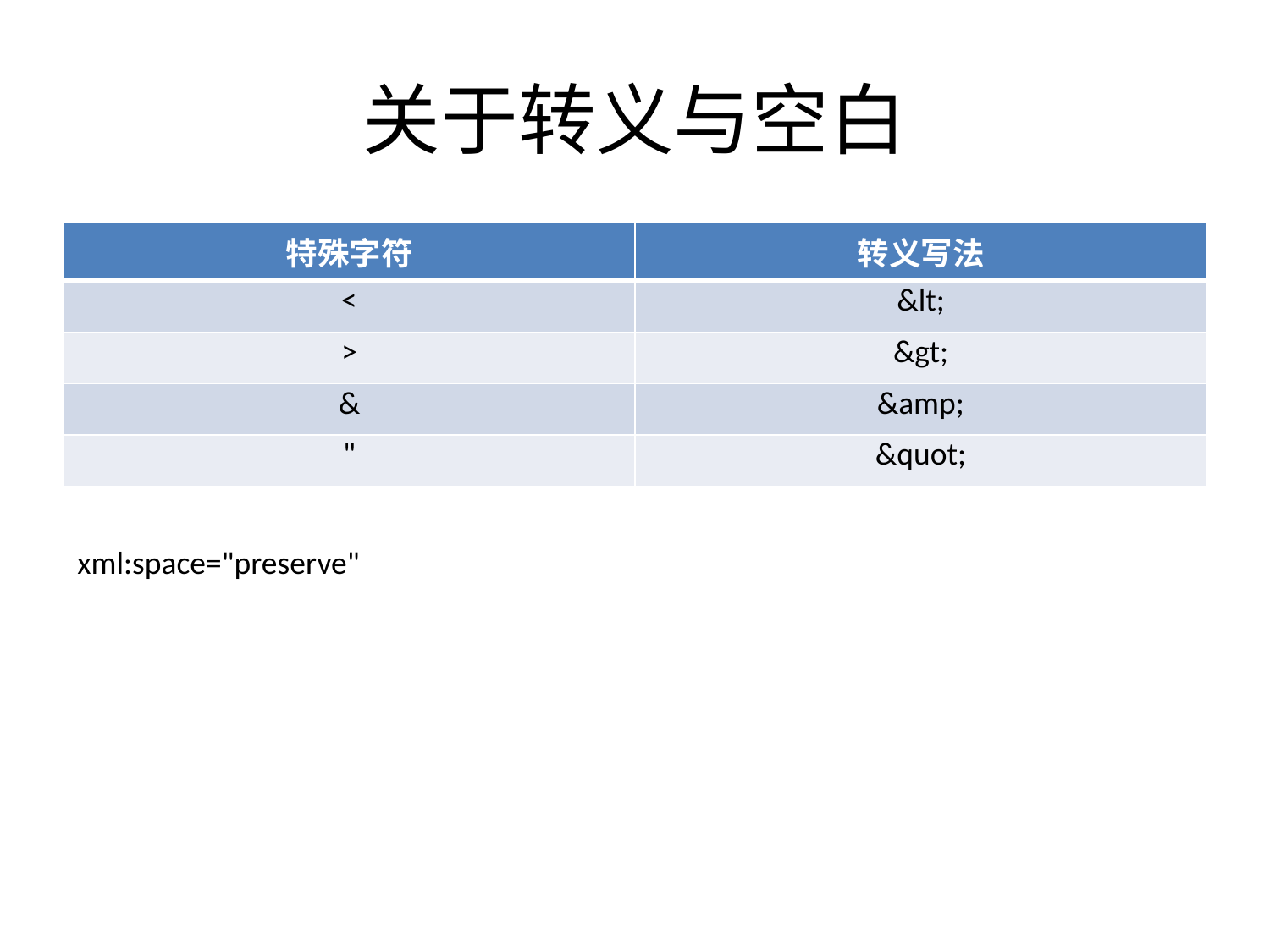

# 关于转义与空白
| 特殊字符 | 转义写法 |
| --- | --- |
| < | &lt; |
| > | &gt; |
| & | &amp; |
| " | &quot; |
xml:space="preserve"